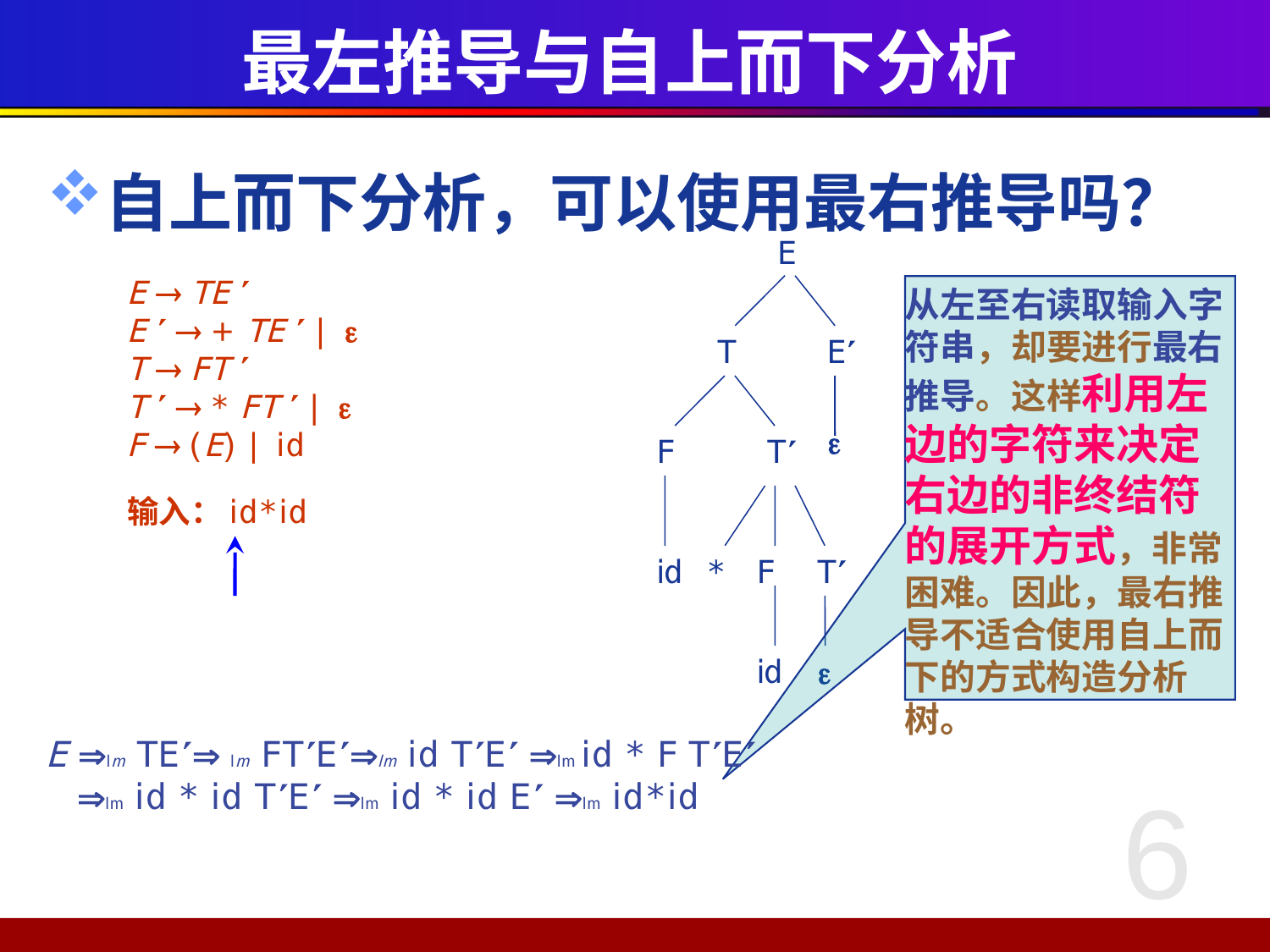

# 最左推导与自上而下分析
自上而下分析，可以使用最右推导吗？
E
E → TE ′
E ′ → + TE ′ | ε
T → FT ′
T ′ → * FT ′ | ε
F → (E) | id

T
E′
从左至右读取输入字符串，却要进行最右推导。这样利用左边的字符来决定右边的非终结符的展开方式，非常困难。因此，最右推导不适合使用自上而下的方式构造分析树。

F
T′

ε

id

*
F
T′
输入：id*id

id

ε
E ⇒lm TE′⇒ lm FT′E′⇒lm id T′E′ ⇒lm id * F T′E′
   ⇒lm id * id T′E′ ⇒lm id * id E′ ⇒lm id*id